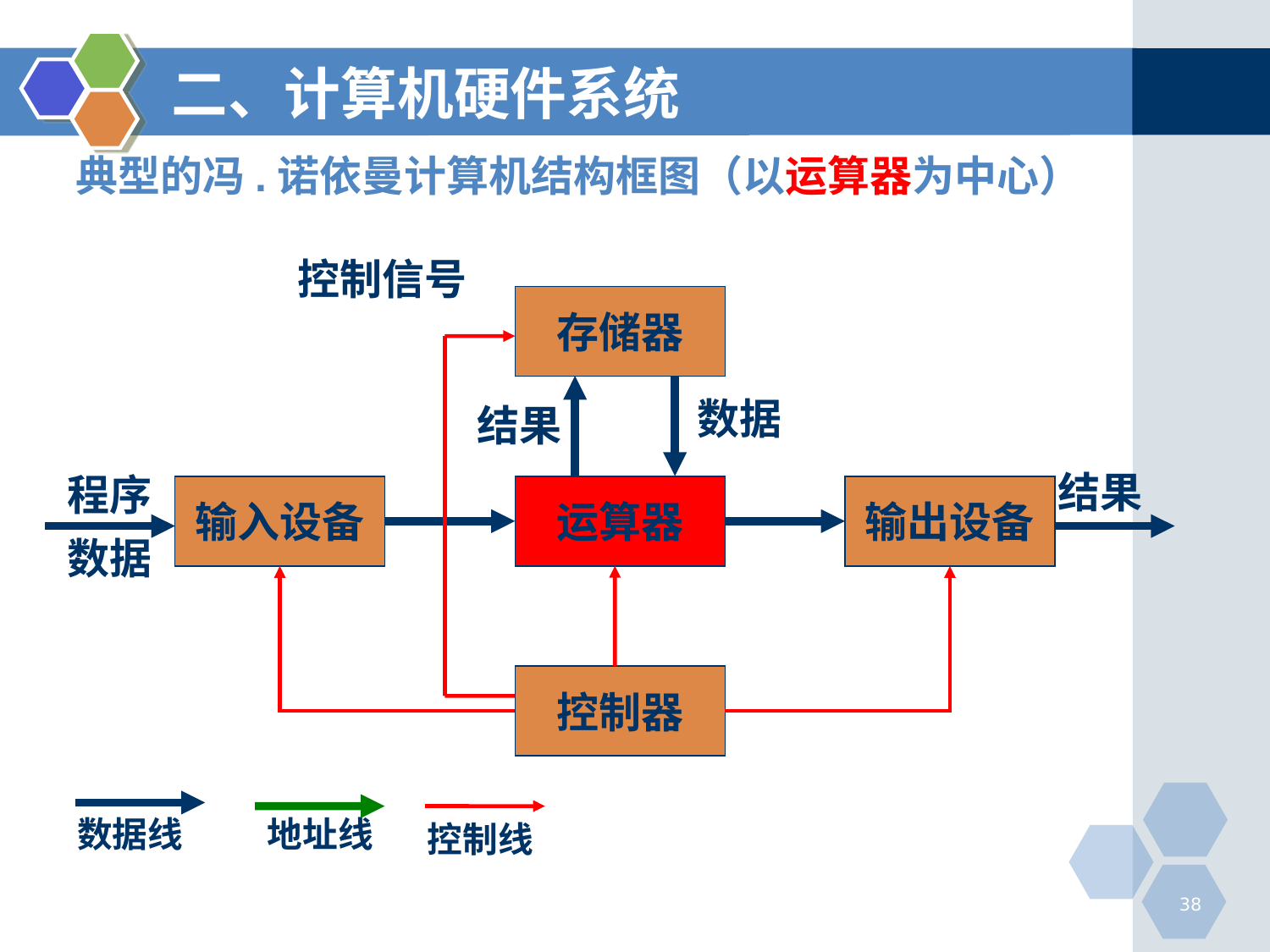

# 二、计算机硬件系统
典型的冯.诺依曼计算机结构框图（以运算器为中心）
控制信号
存储器

数据
结果
结果
程序
输入设备
运算器
输出设备
数据

控制器
数据线
地址线

控制线
38